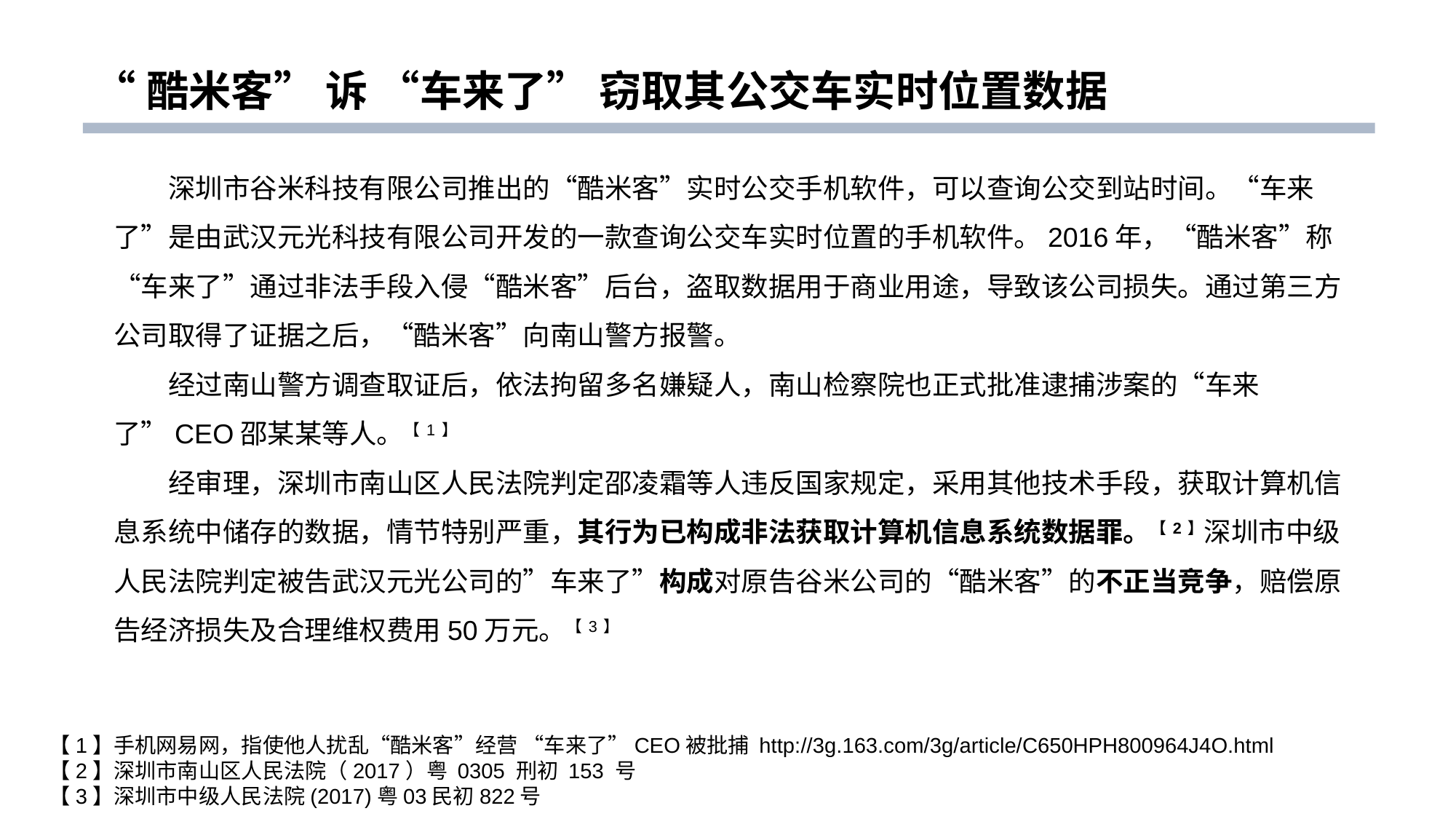

# “酷米客” 诉 “车来了” 窃取其公交车实时位置数据
深圳市谷米科技有限公司推出的“酷米客”实时公交手机软件，可以查询公交到站时间。“车来了”是由武汉元光科技有限公司开发的一款查询公交车实时位置的手机软件。2016年，“酷米客”称“车来了”通过非法手段入侵“酷米客”后台，盗取数据用于商业用途，导致该公司损失。通过第三方公司取得了证据之后，“酷米客”向南山警方报警。
经过南山警方调查取证后，依法拘留多名嫌疑人，南山检察院也正式批准逮捕涉案的“车来了”CEO邵某某等人。【1】
经审理，深圳市南山区人民法院判定邵凌霜等人违反国家规定，采用其他技术手段，获取计算机信息系统中储存的数据，情节特别严重，其行为已构成非法获取计算机信息系统数据罪。【2】深圳市中级人民法院判定被告武汉元光公司的”车来了”构成对原告谷米公司的“酷米客”的不正当竞争，赔偿原告经济损失及合理维权费用50万元。【3】
【1】手机网易网，指使他人扰乱“酷米客”经营 “车来了”CEO被批捕 http://3g.163.com/3g/article/C650HPH800964J4O.html
【2】深圳市南山区人民法院（2017）粤 0305 刑初 153 号
【3】深圳市中级人民法院(2017)粤03民初822号
8